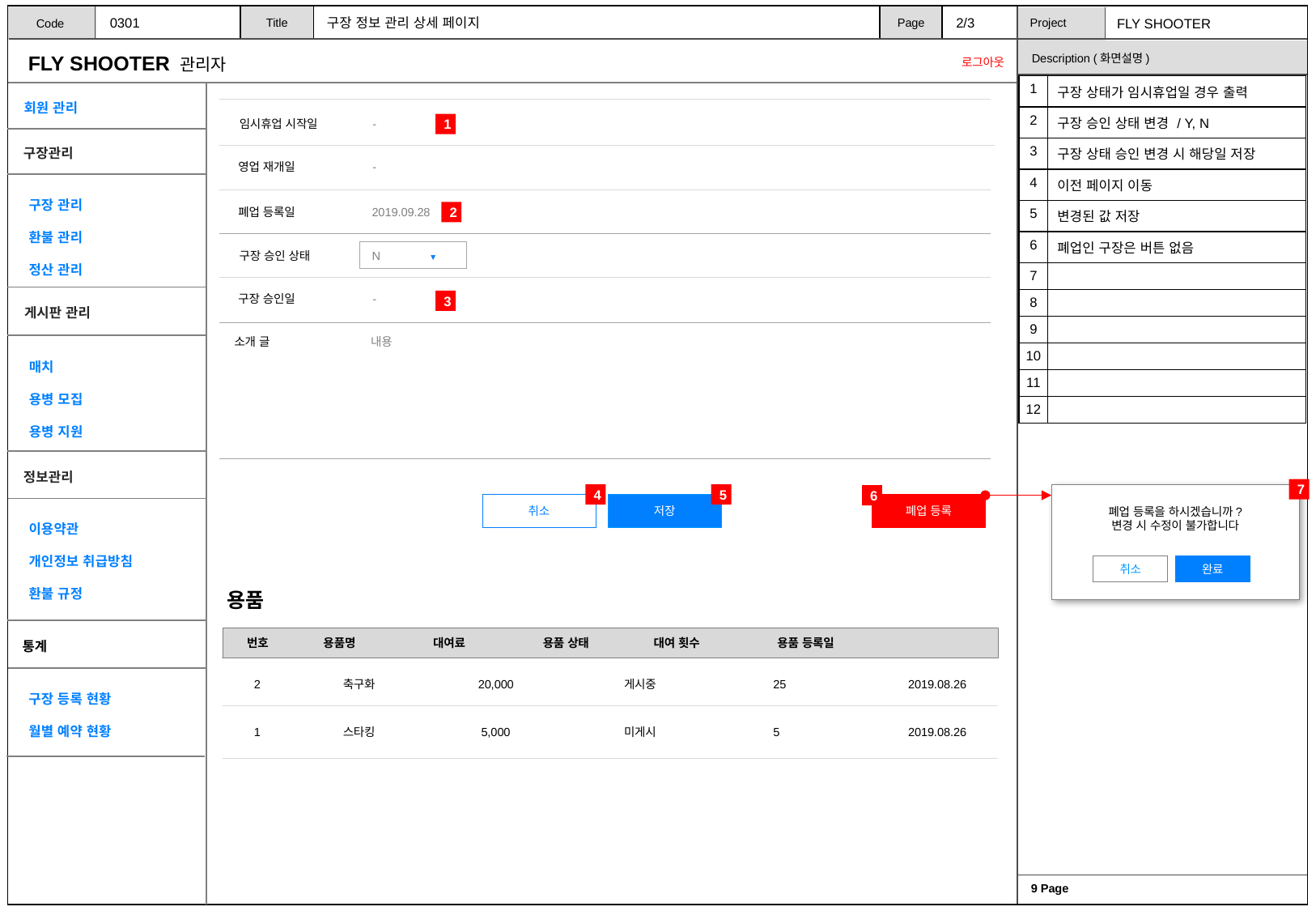

0301
구장 정보 관리 상세 페이지
2/3
| 1 | 구장 상태가 임시휴업일 경우 출력 |
| --- | --- |
| 2 | 구장 승인 상태 변경 / Y, N |
| 3 | 구장 상태 승인 변경 시 해당일 저장 |
| 4 | 이전 페이지 이동 |
| 5 | 변경된 값 저장 |
| 6 | 폐업인 구장은 버튼 없음 |
| 7 |  |
| 8 |  |
| 9 |  |
| 10 |  |
| 11 |  |
| 12 |  |
-
임시휴업 시작일
1
-
영업 재개일
2019.09.28
폐업 등록일
2
N               ▼
구장 승인 상태
-
구장 승인일
3
내용
소개 글

7
4
5

폐업 등록을 하시겠습니까?
변경 시 수정이 불가합니다
6
취소
저장
폐업 등록
취소
완료
용품
   번호                 용품명                        대여료                        용품 상태                    대여 횟수                        용품 등록일
2
축구화
20,000
게시중
25
2019.08.26
1
스타킹
5,000
미게시
5
2019.08.26